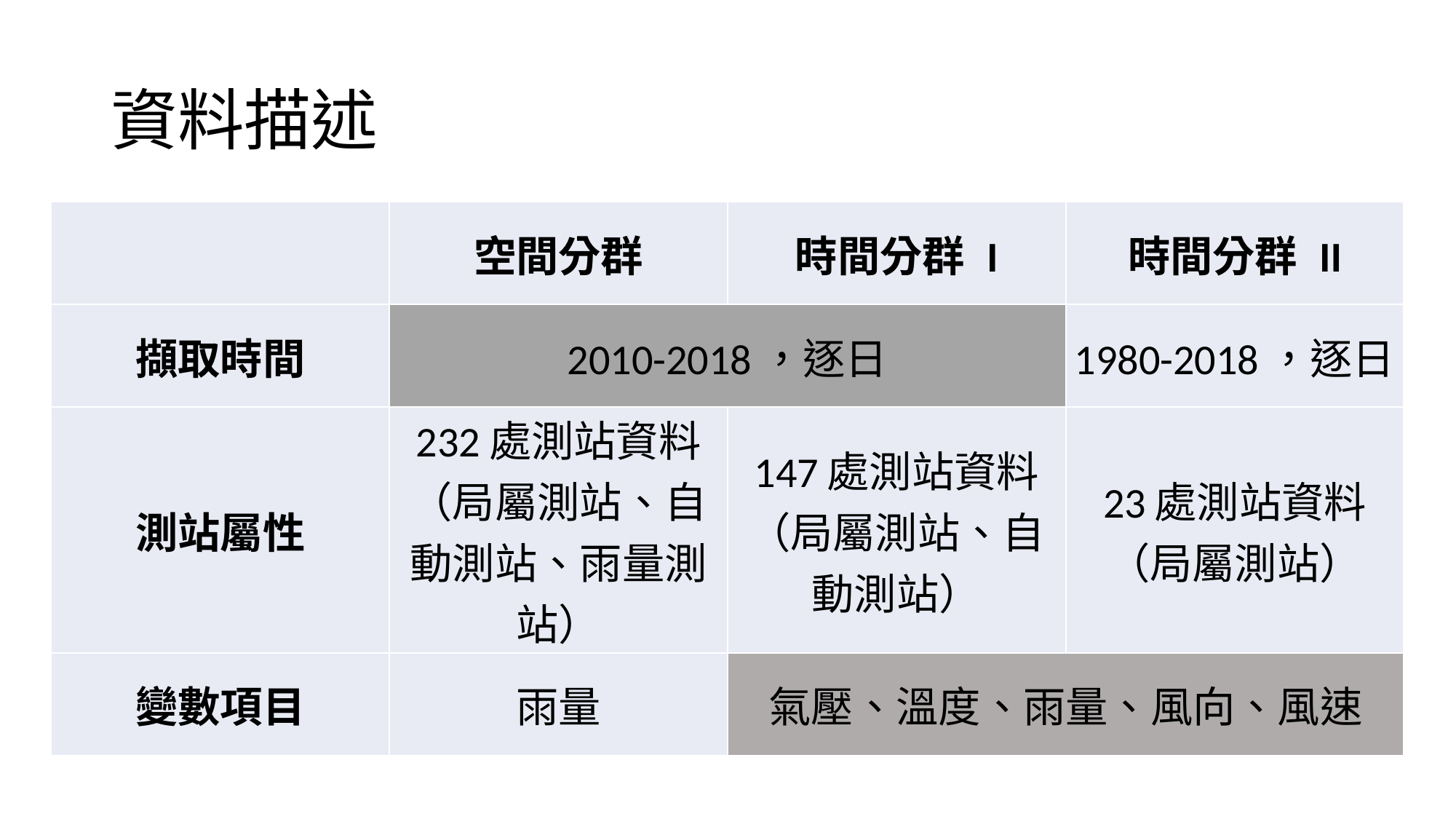

# 資料描述
|  | 空間分群 | 時間分群 I | 時間分群 II |
| --- | --- | --- | --- |
| 擷取時間 | 2010-2018，逐日 |  | 1980-2018，逐日 |
| 測站屬性 | 232處測站資料（局屬測站、自動測站、雨量測站） | 147處測站資料（局屬測站、自動測站） | 23處測站資料（局屬測站） |
| 變數項目 | 雨量 | 氣壓、溫度、雨量、風向、風速 |  |